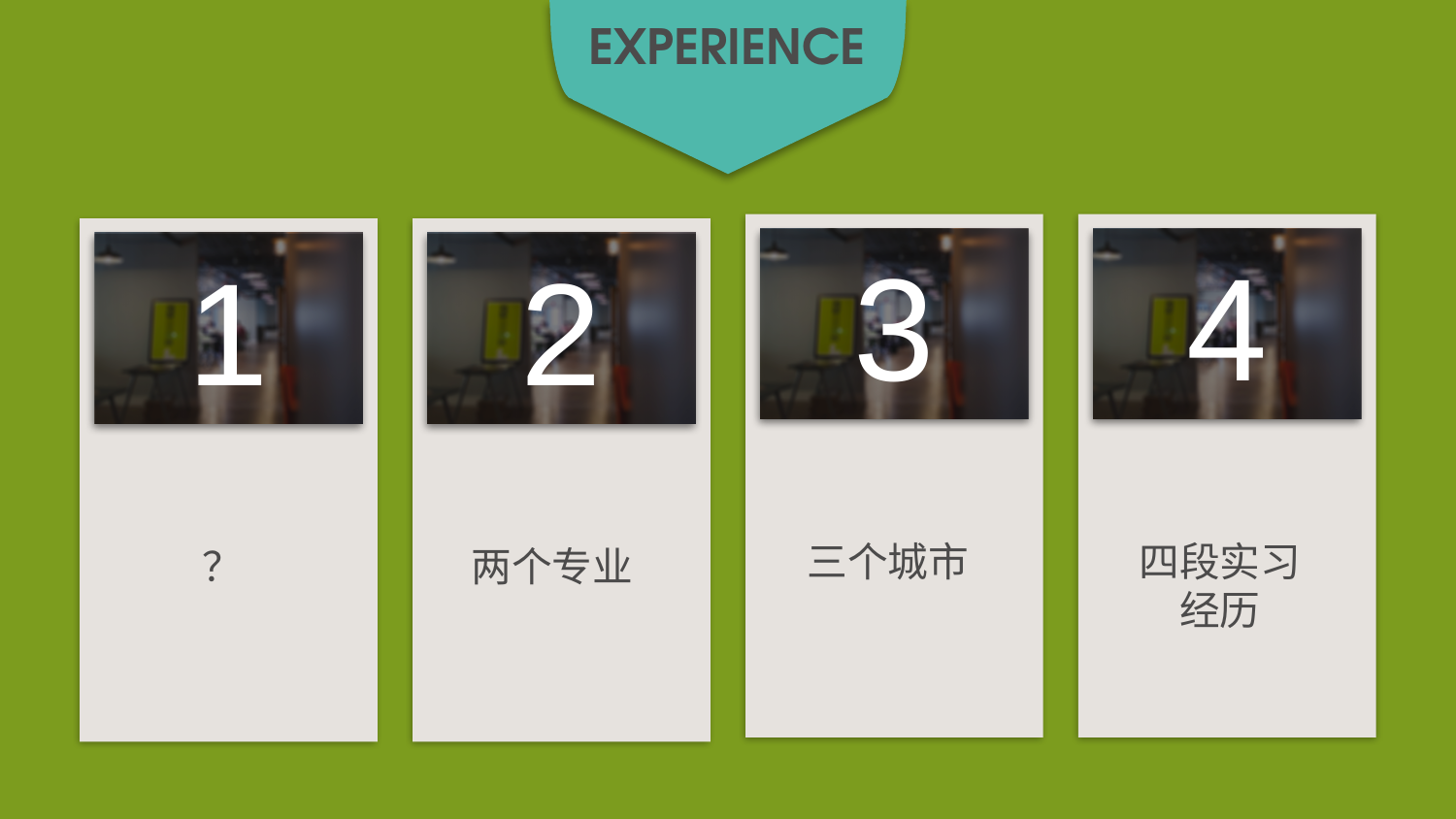

EXPERIENCE

4

四段实习
经历

3

1

2

三个城市

？

两个专业